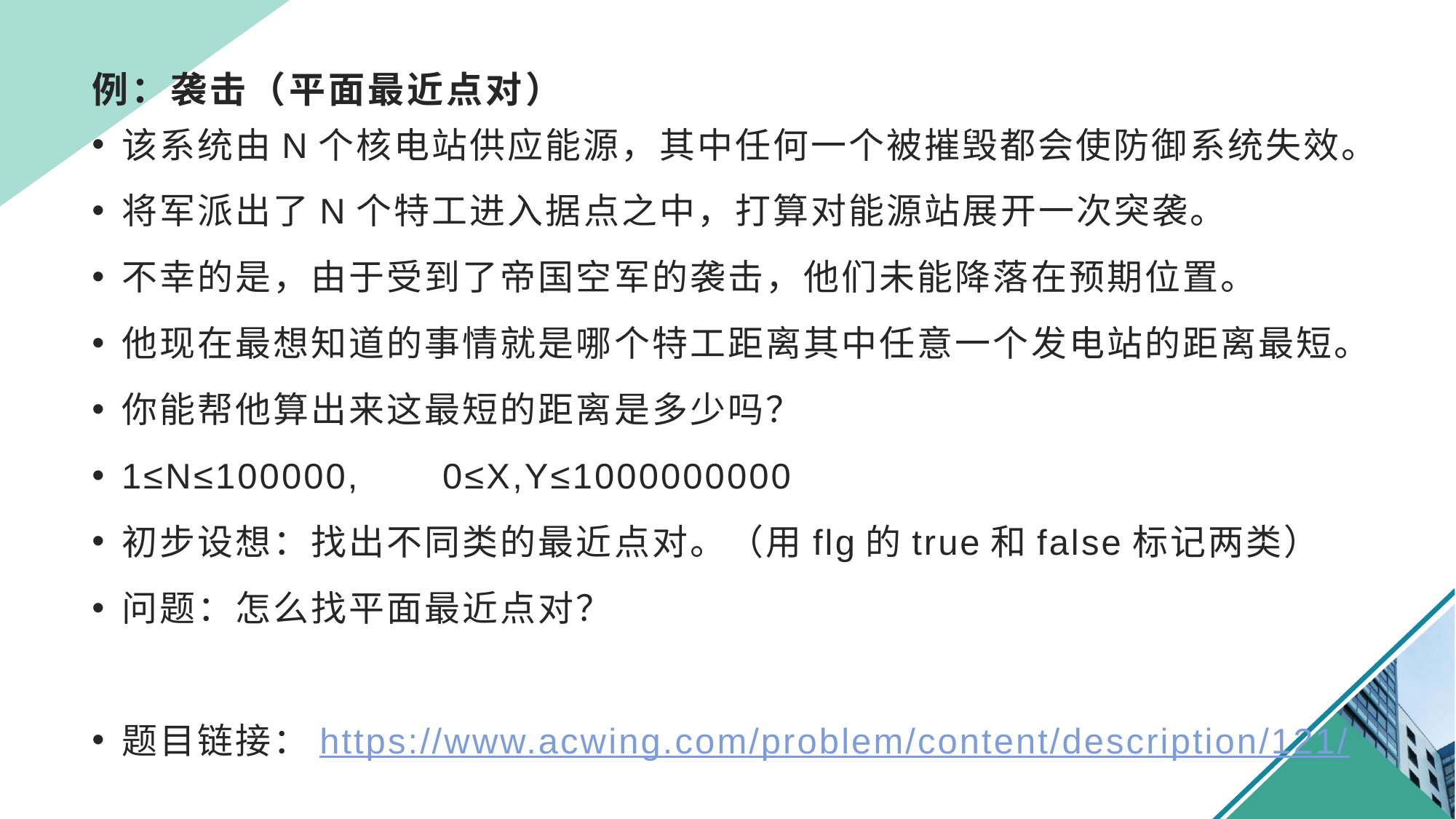

# 例：袭击（平面最近点对）
该系统由N个核电站供应能源，其中任何一个被摧毁都会使防御系统失效。
将军派出了N个特工进入据点之中，打算对能源站展开一次突袭。
不幸的是，由于受到了帝国空军的袭击，他们未能降落在预期位置。
他现在最想知道的事情就是哪个特工距离其中任意一个发电站的距离最短。
你能帮他算出来这最短的距离是多少吗？
1≤N≤100000,	0≤X,Y≤1000000000
初步设想：找出不同类的最近点对。（用flg的true和false标记两类）
问题：怎么找平面最近点对？

题目链接：https://www.acwing.com/problem/content/description/121/
8